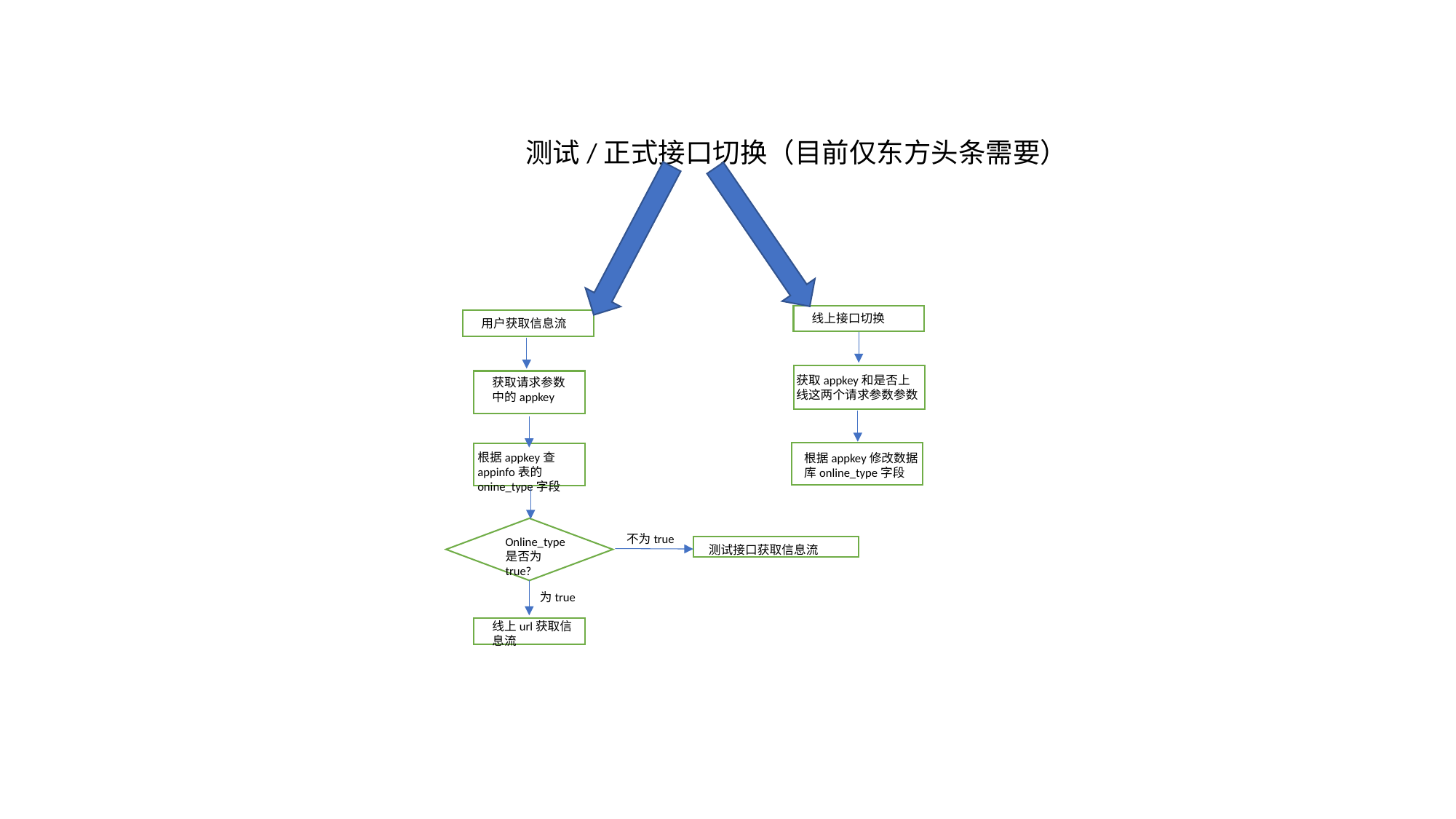

测试/正式接口切换（目前仅东方头条需要）

线上接口切换

用户获取信息流

获取appkey和是否上线这两个请求参数参数
获取请求参数中的appkey

根据appkey查appinfo表的onine_type字段
根据appkey修改数据库online_type字段

不为true
Online_type是否为true?

测试接口获取信息流
为true
线上url获取信息流